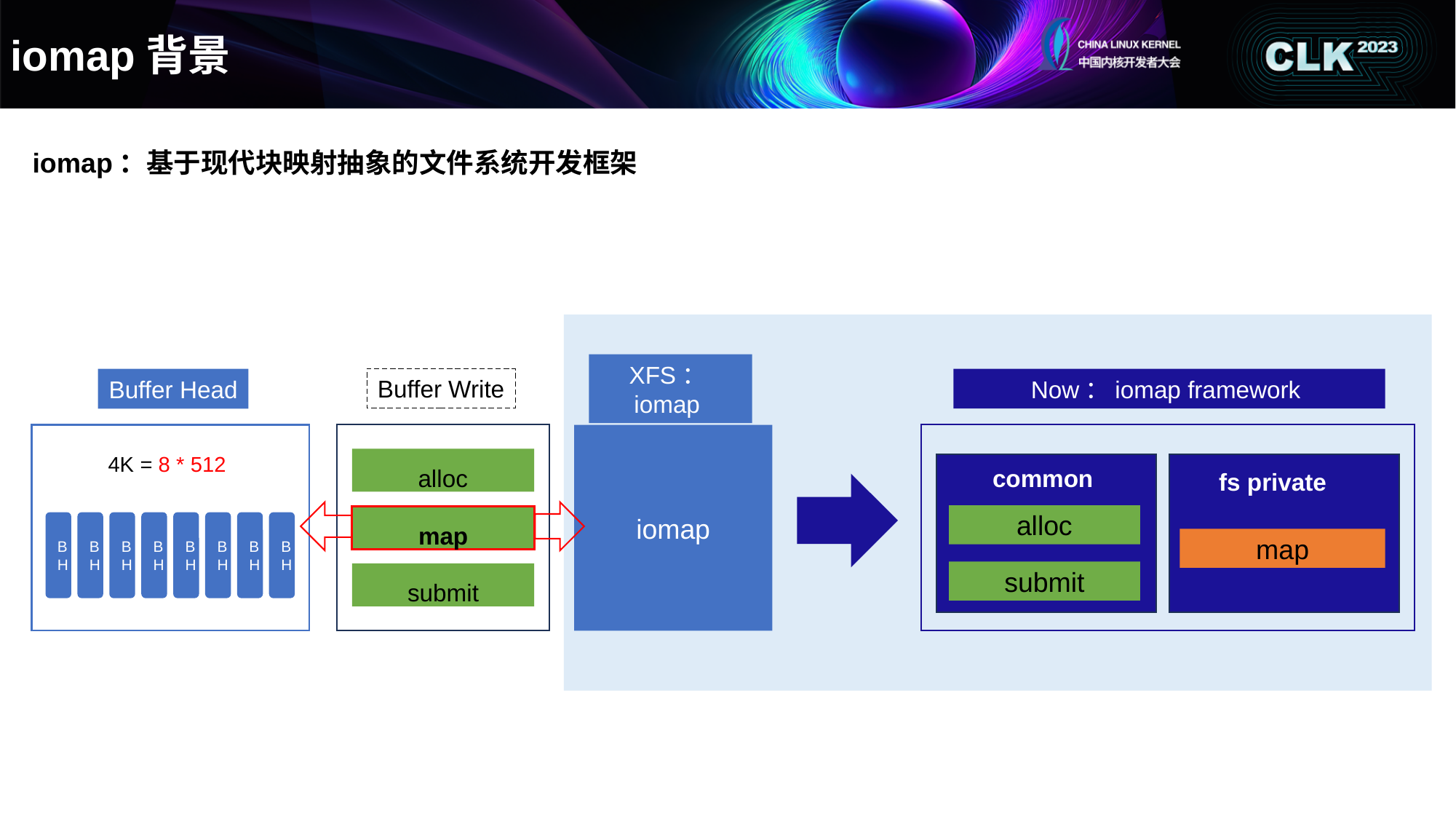

iomap背景
iomap：基于现代块映射抽象的文件系统开发框架

XFS：iomap
Now：iomap framework
Buffer Head
Buffer Write

iomap
4K = 8 * 512
alloc

common
fs private

alloc
map
BH
BH
BH
BH
BH
BH
BH
BH
map
submit
submit